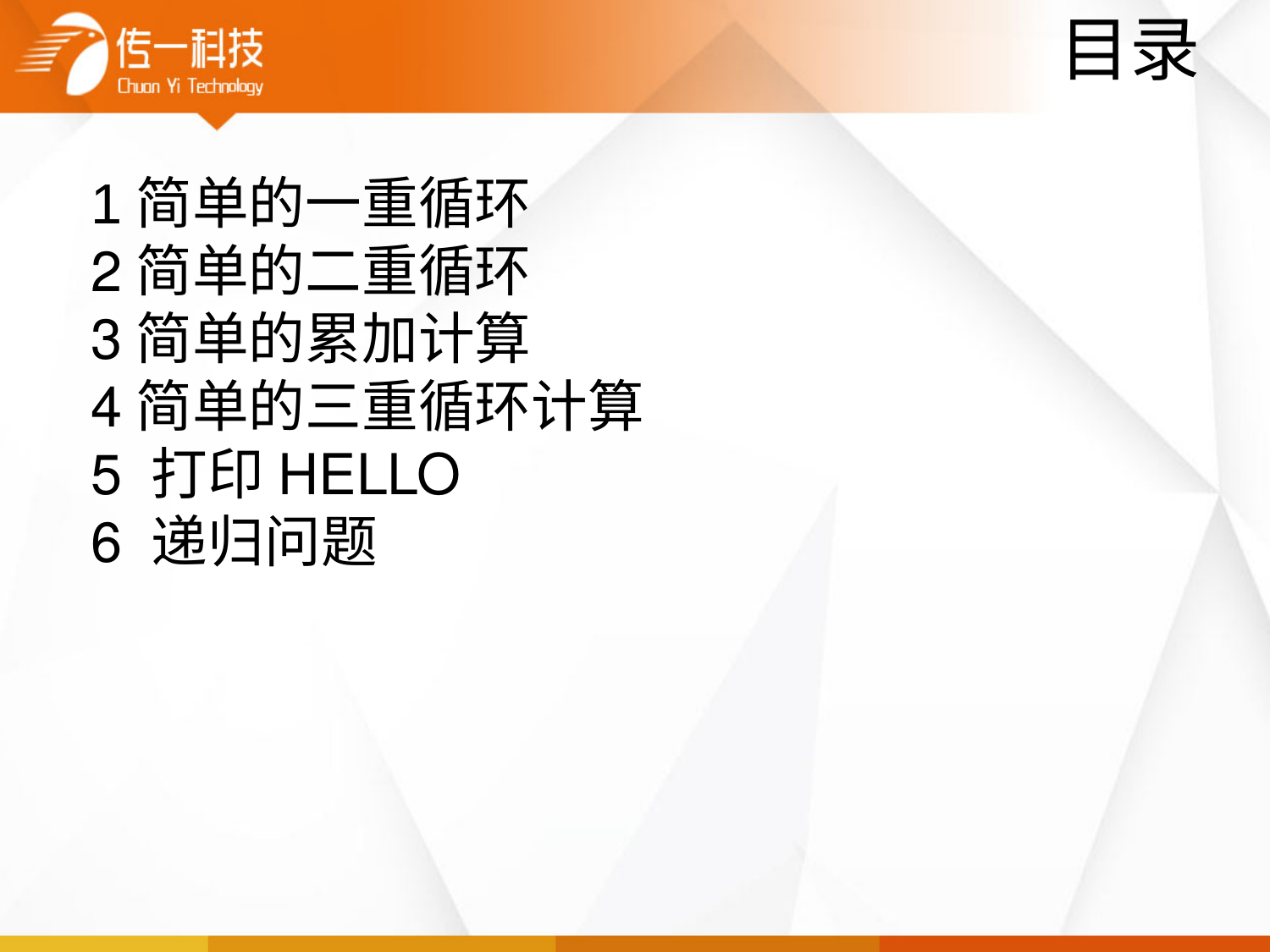

目录
1简单的一重循环
2简单的二重循环
3简单的累加计算
4简单的三重循环计算
5 打印HELLO
6 递归问题